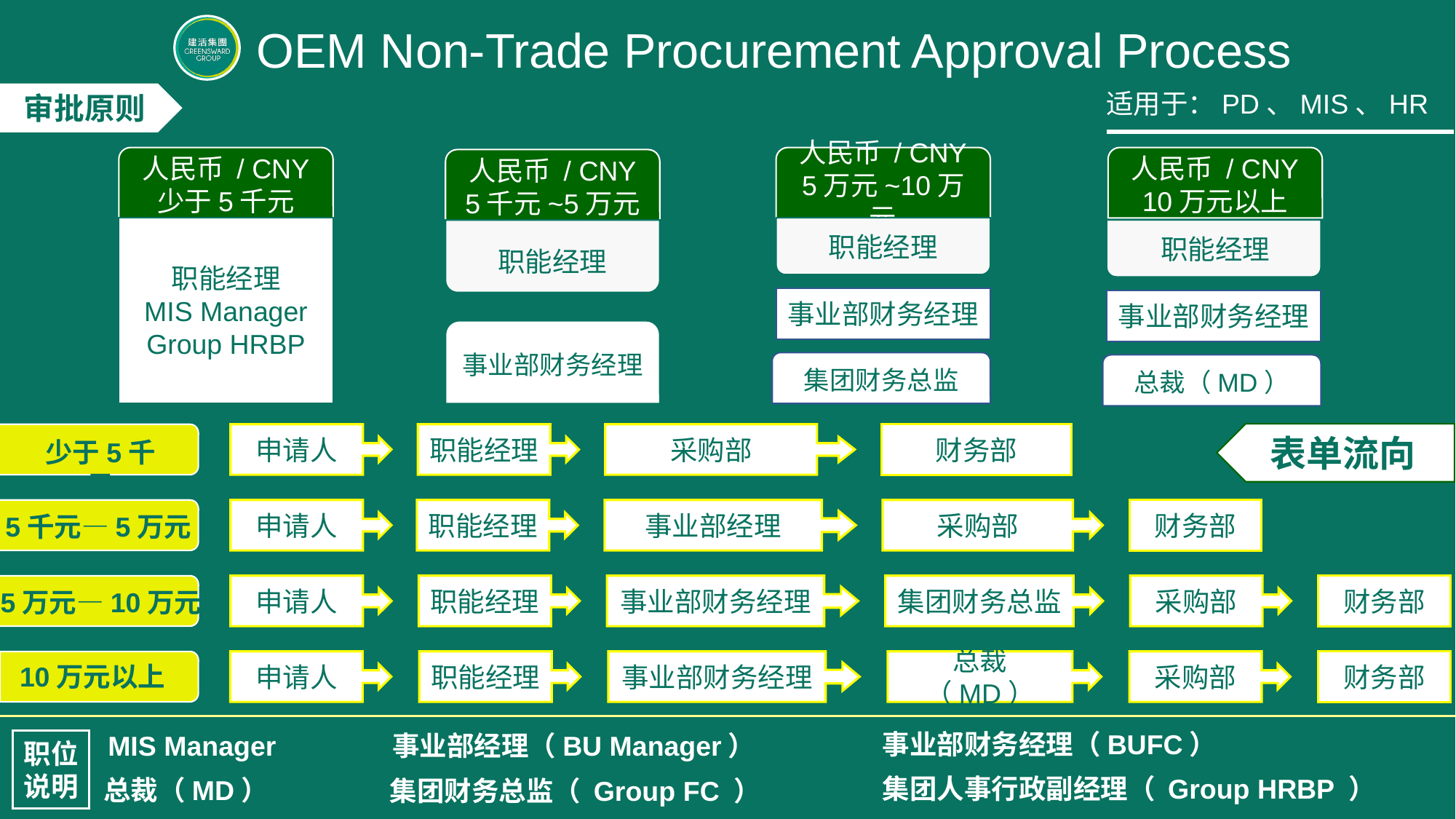

OEM Non-Trade Procurement Approval Process

适用于：PD、MIS、HR
审批原则
人民币 / CNY
少于5千元
职能经理
MIS Manager
Group HRBP
人民币 / CNY
5万元~10万元

职能经理
事业部财务经理
集团财务总监
人民币 / CNY
10万元以上

职能经理
事业部财务经理
总裁（MD）
人民币 / CNY
5千元~5万元

职能经理
事业部财务经理
表单流向

申请人
职能经理
采购部
财务部
少于5千元
申请人
职能经理
事业部经理
采购部
财务部

5千元—5万元
申请人
职能经理
事业部财务经理
集团财务总监
采购部
财务部

5万元—10万元

10万元以上
申请人
职能经理
事业部财务经理
总裁（MD）
采购部
财务部
事业部财务经理（BUFC）
MIS Manager
事业部经理（BU Manager）
职位
说明
集团人事行政副经理（ Group HRBP ）
总裁（MD）
集团财务总监（ Group FC ）